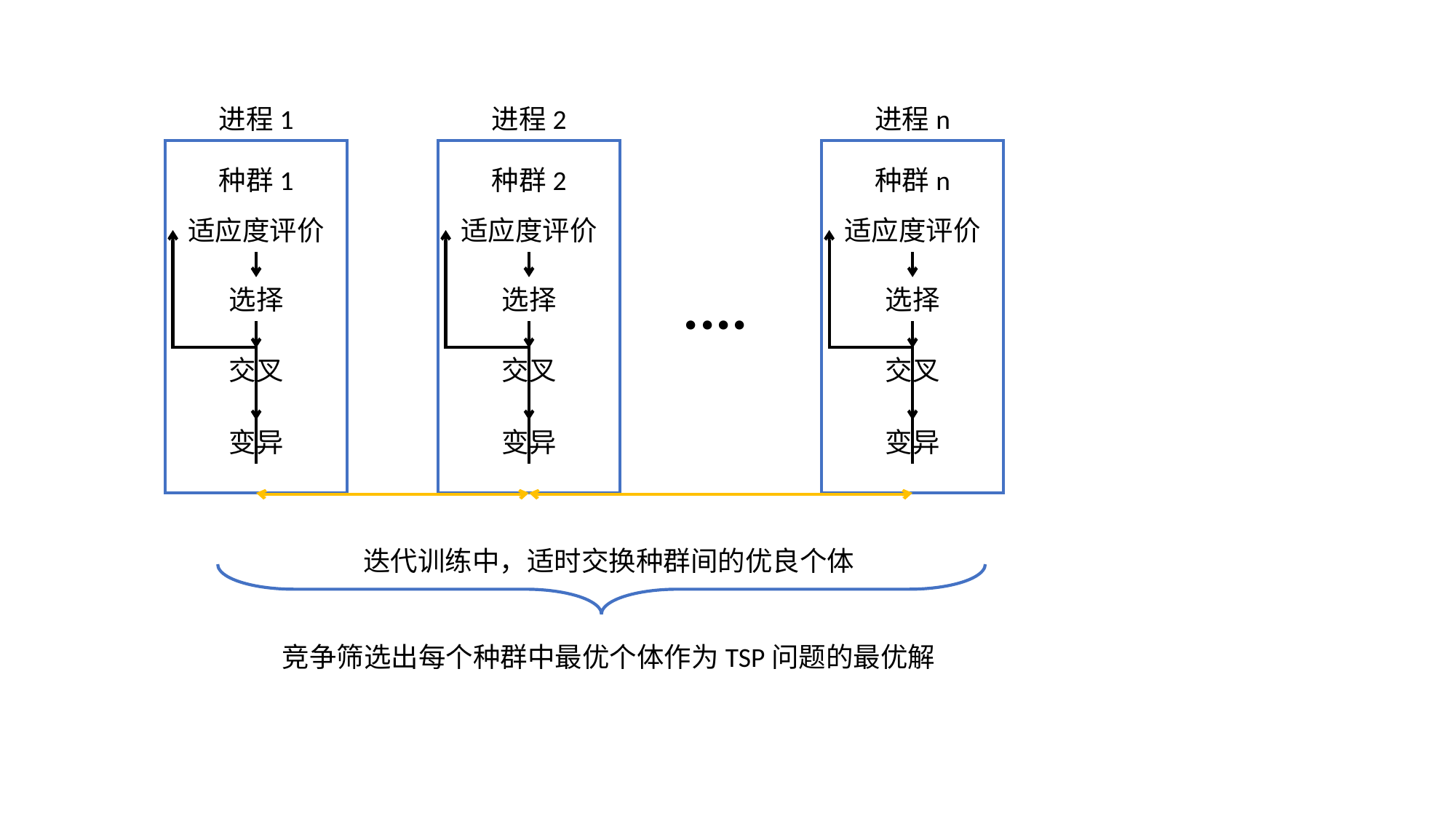

进程1

种群1
适应度评价
选择
交叉
变异
进程2

种群2
适应度评价
选择
交叉
变异
进程n

种群n
适应度评价
选择
交叉
变异

....
迭代训练中，适时交换种群间的优良个体
竞争筛选出每个种群中最优个体作为TSP问题的最优解